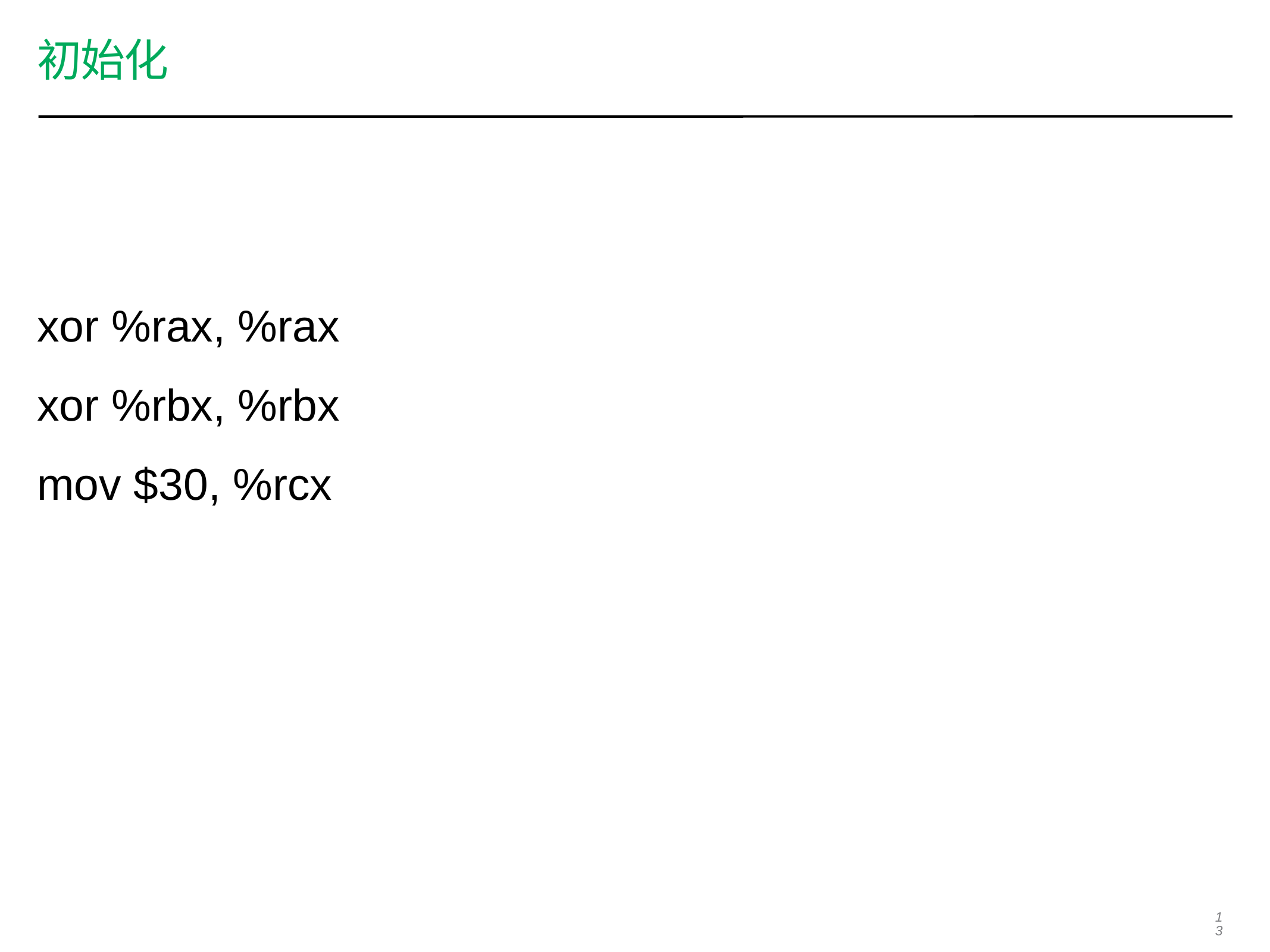

# 初始化

xor %rax, %rax
xor %rbx, %rbx
mov $30, %rcx

13